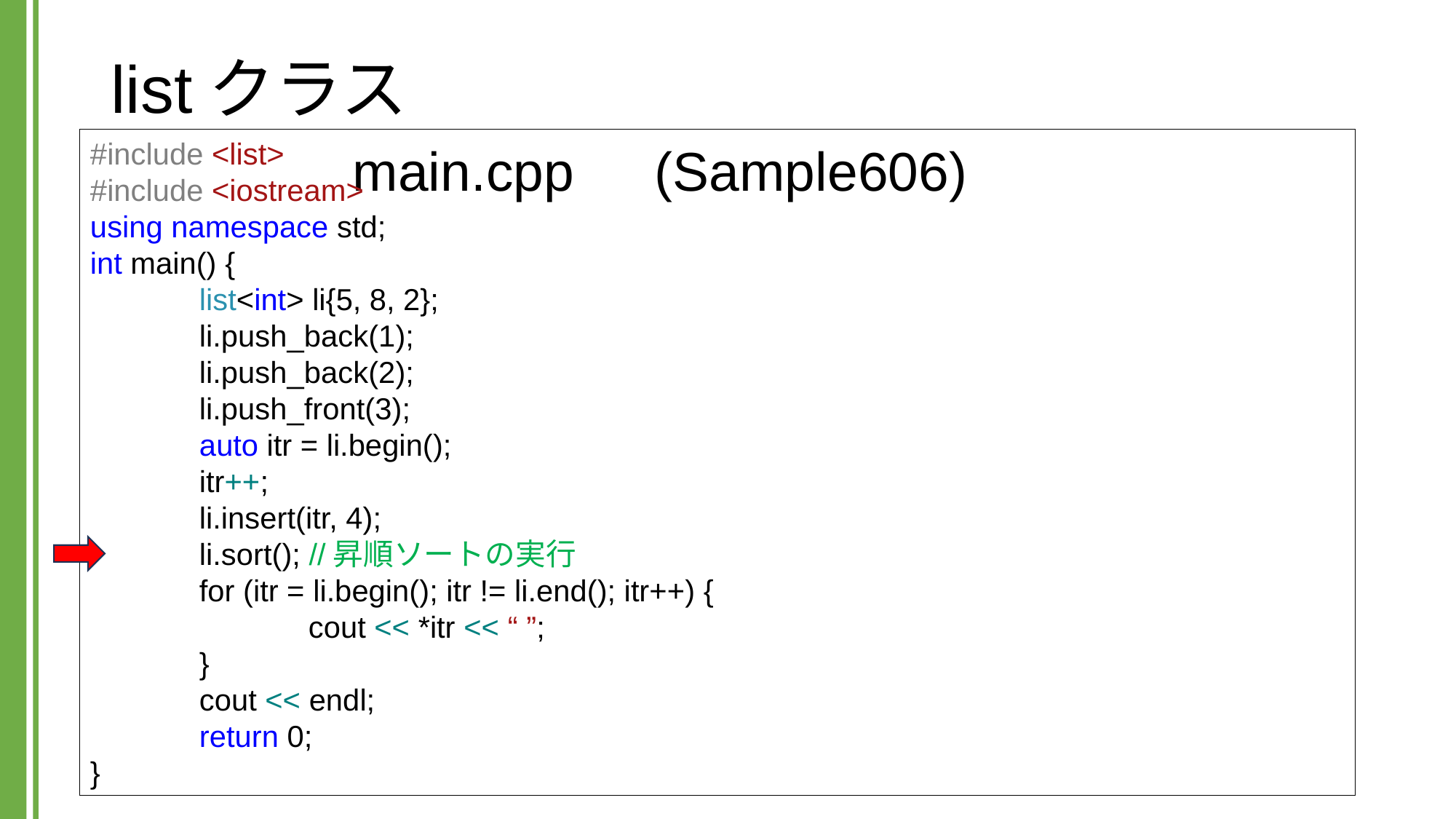

# listクラス
#include <list>
#include <iostream>
using namespace std;
int main() {
	list<int> li{5, 8, 2};
	li.push_back(1);
	li.push_back(2);
	li.push_front(3);
	auto itr = li.begin();
	itr++;
	li.insert(itr, 4);
	li.sort(); //昇順ソートの実行
	for (itr = li.begin(); itr != li.end(); itr++) {
		cout << *itr << “ ”;
	}
	cout << endl;
	return 0;
}
                main.cpp　(Sample606)